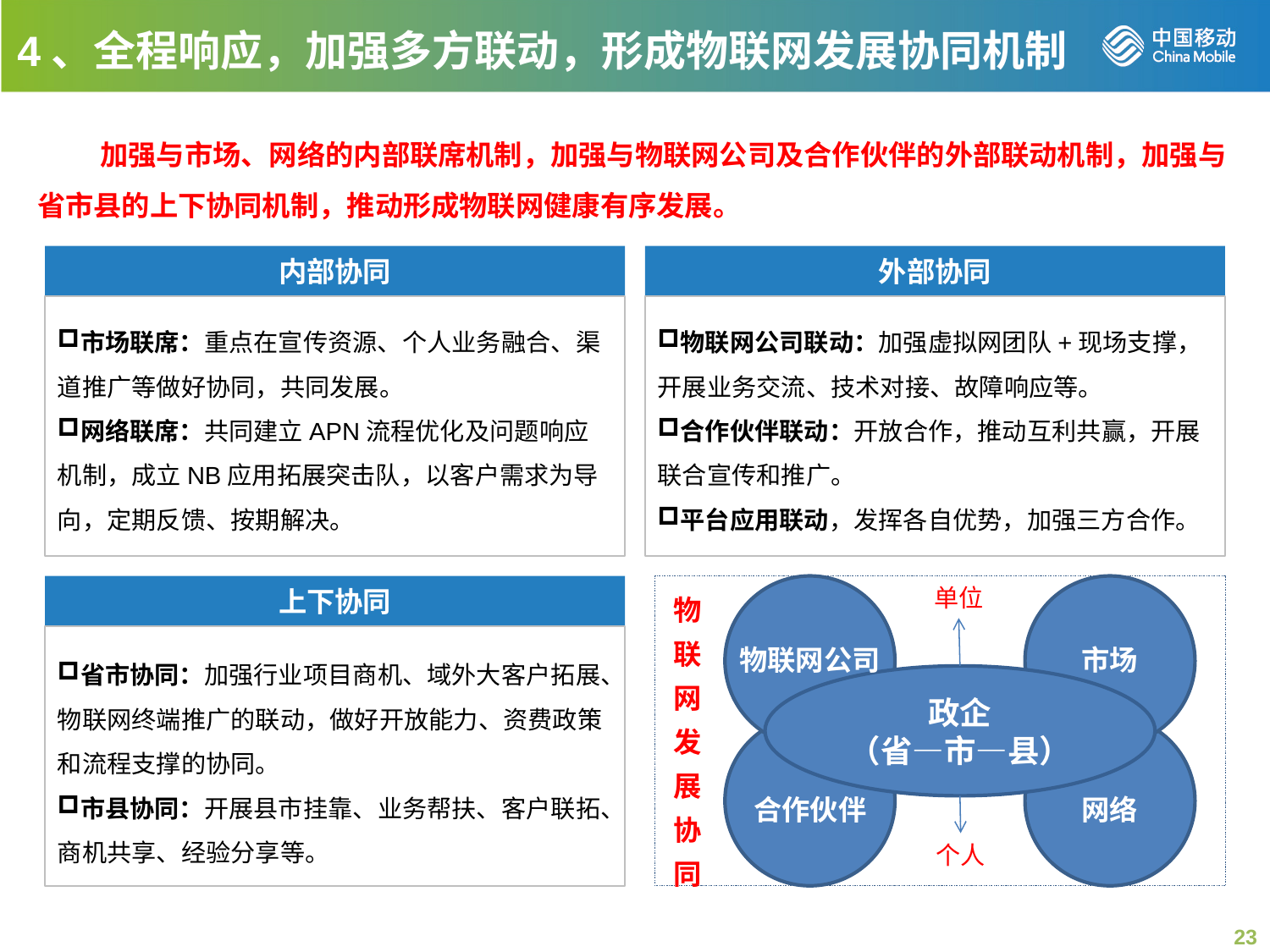

4、全程响应，加强多方联动，形成物联网发展协同机制
   加强与市场、网络的内部联席机制，加强与物联网公司及合作伙伴的外部联动机制，加强与省市县的上下协同机制，推动形成物联网健康有序发展。
内部协同
外部协同

市场联席：重点在宣传资源、个人业务融合、渠道推广等做好协同，共同发展。
网络联席：共同建立APN流程优化及问题响应机制，成立NB应用拓展突击队，以客户需求为导向，定期反馈、按期解决。
物联网公司联动：加强虚拟网团队+现场支撑，开展业务交流、技术对接、故障响应等。
合作伙伴联动：开放合作，推动互利共赢，开展联合宣传和推广。
平台应用联动，发挥各自优势，加强三方合作。
上下协同

物联网发展协同

单位

物联网公司
市场
省市协同：加强行业项目商机、域外大客户拓展、物联网终端推广的联动，做好开放能力、资费政策和流程支撑的协同。
市县协同：开展县市挂靠、业务帮扶、客户联拓、商机共享、经验分享等。
政企
（省—市—县）

合作伙伴
网络
个人